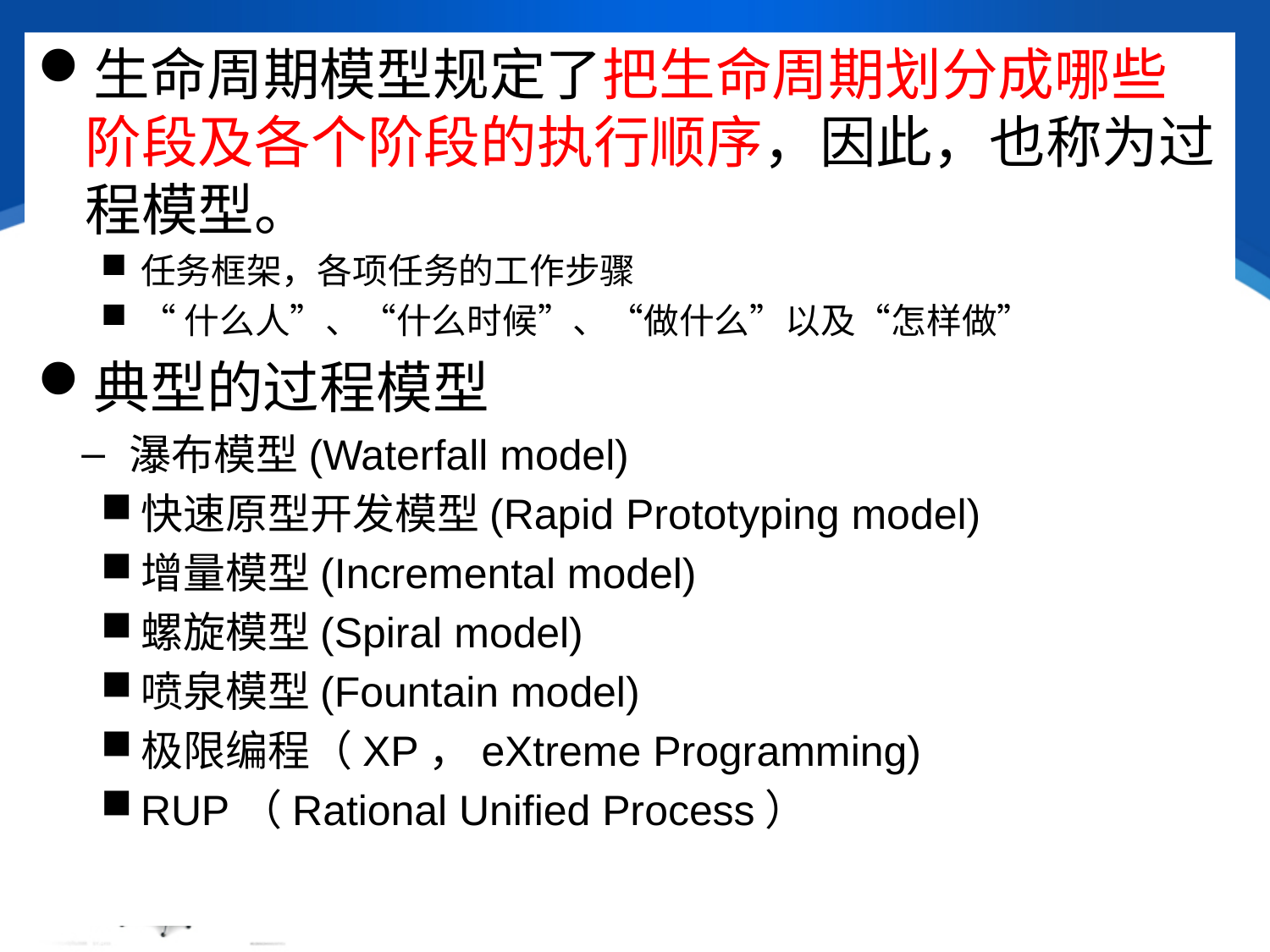

生命周期模型规定了把生命周期划分成哪些阶段及各个阶段的执行顺序，因此，也称为过程模型。
任务框架，各项任务的工作步骤
“什么人”、“什么时候”、“做什么”以及“怎样做”
典型的过程模型
瀑布模型(Waterfall model)
快速原型开发模型(Rapid Prototyping model)
增量模型(Incremental model)
螺旋模型(Spiral model)
喷泉模型(Fountain model)
极限编程（XP，eXtreme Programming)
RUP（Rational Unified Process）